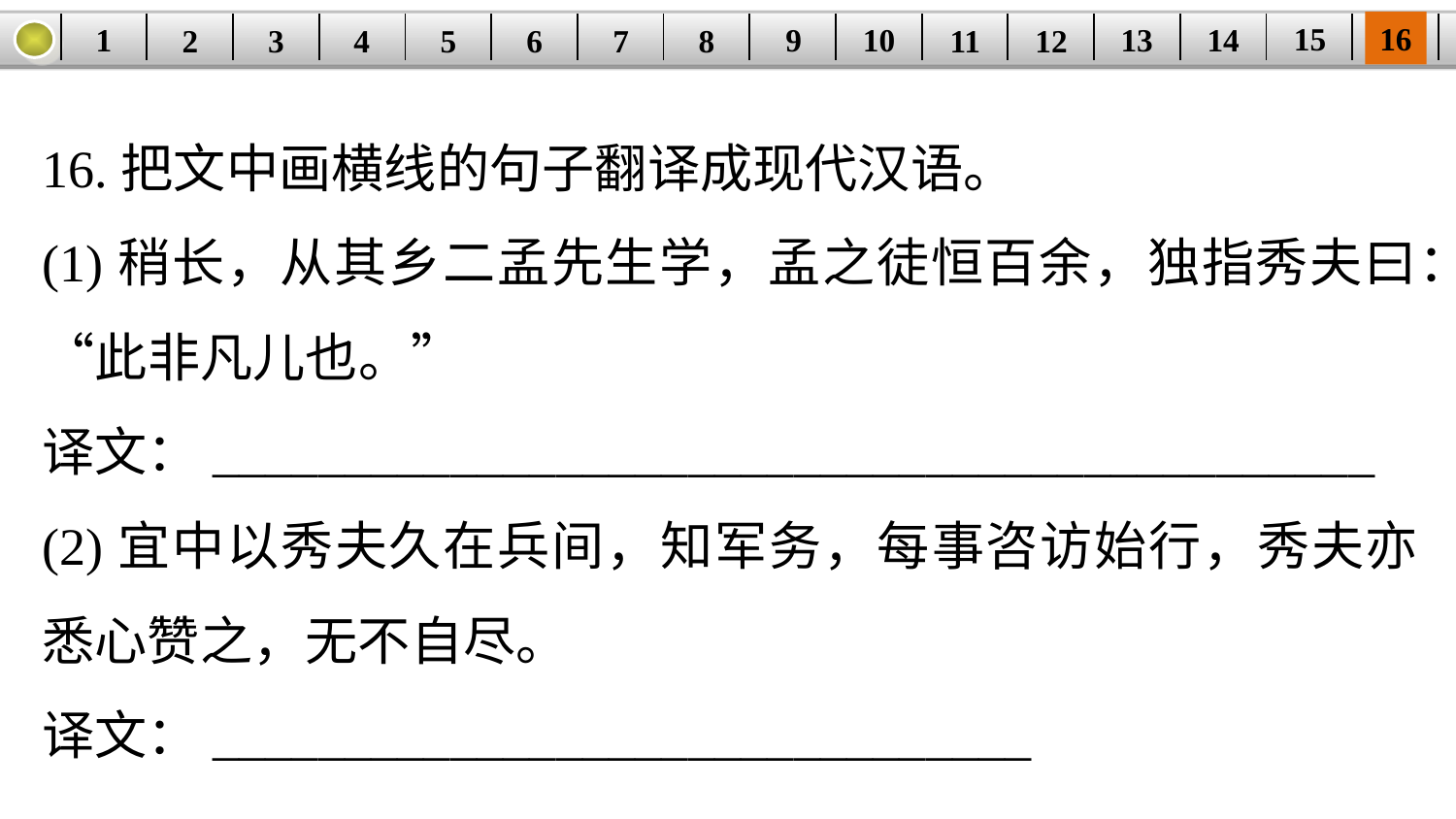

16

15
14
9
10
1
13
3
4
5
6
8
11
2
12
|  |  |  |  |  |  |  |  |  |  |  |  |  |  |  |  |
| --- | --- | --- | --- | --- | --- | --- | --- | --- | --- | --- | --- | --- | --- | --- | --- |
7

16.把文中画横线的句子翻译成现代汉语。
(1)稍长，从其乡二孟先生学，孟之徒恒百余，独指秀夫曰：“此非凡儿也。”
译文：____________________________________________
(2)宜中以秀夫久在兵间，知军务，每事咨访始行，秀夫亦悉心赞之，无不自尽。
译文：_______________________________